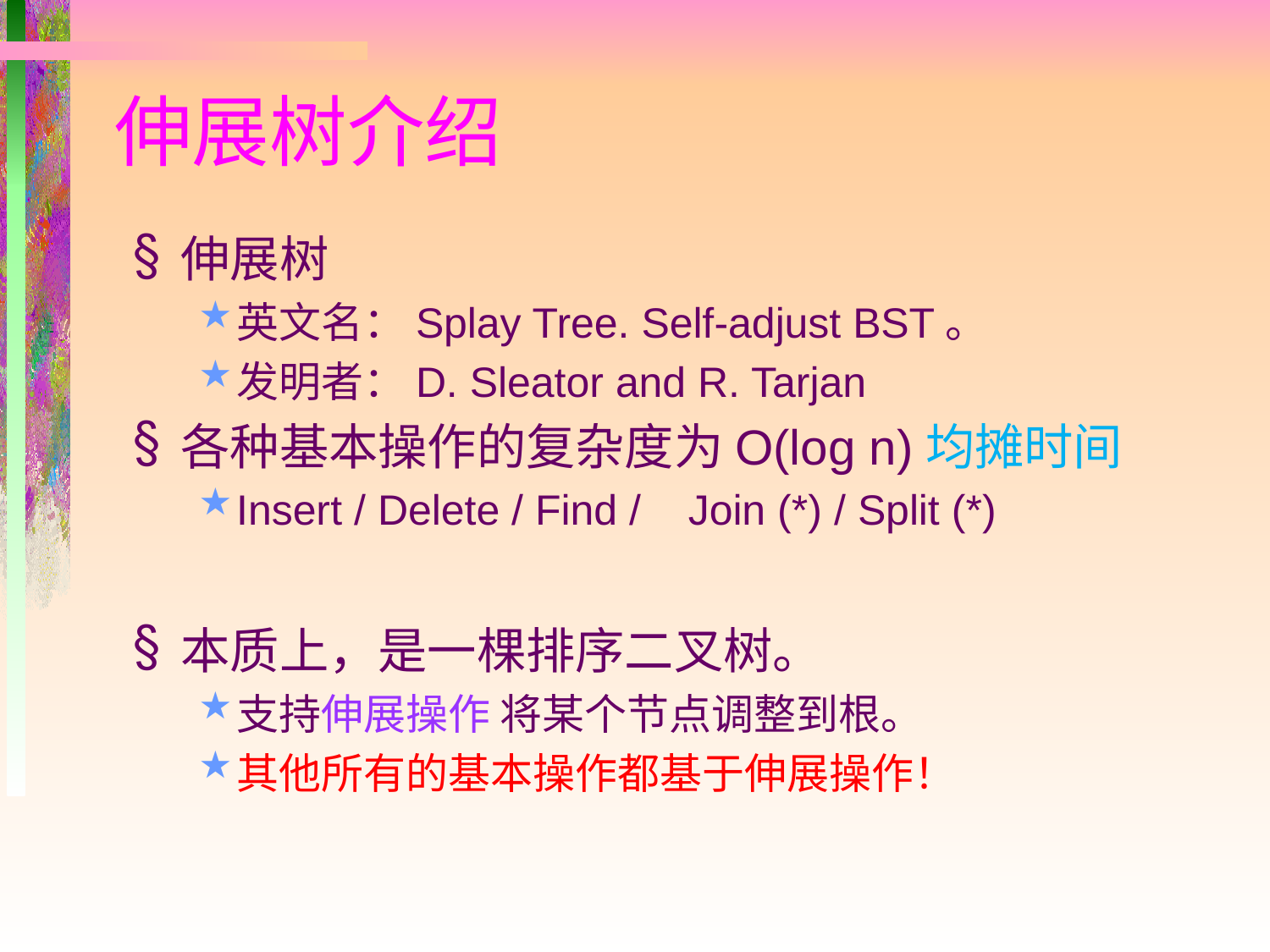

# 伸展树介绍
伸展树
英文名：Splay Tree. Self-adjust BST。
发明者：D. Sleator and R. Tarjan
各种基本操作的复杂度为O(log n)均摊时间
Insert / Delete / Find /    Join (*) / Split (*)

本质上，是一棵排序二叉树。
支持伸展操作 将某个节点调整到根。
其他所有的基本操作都基于伸展操作！